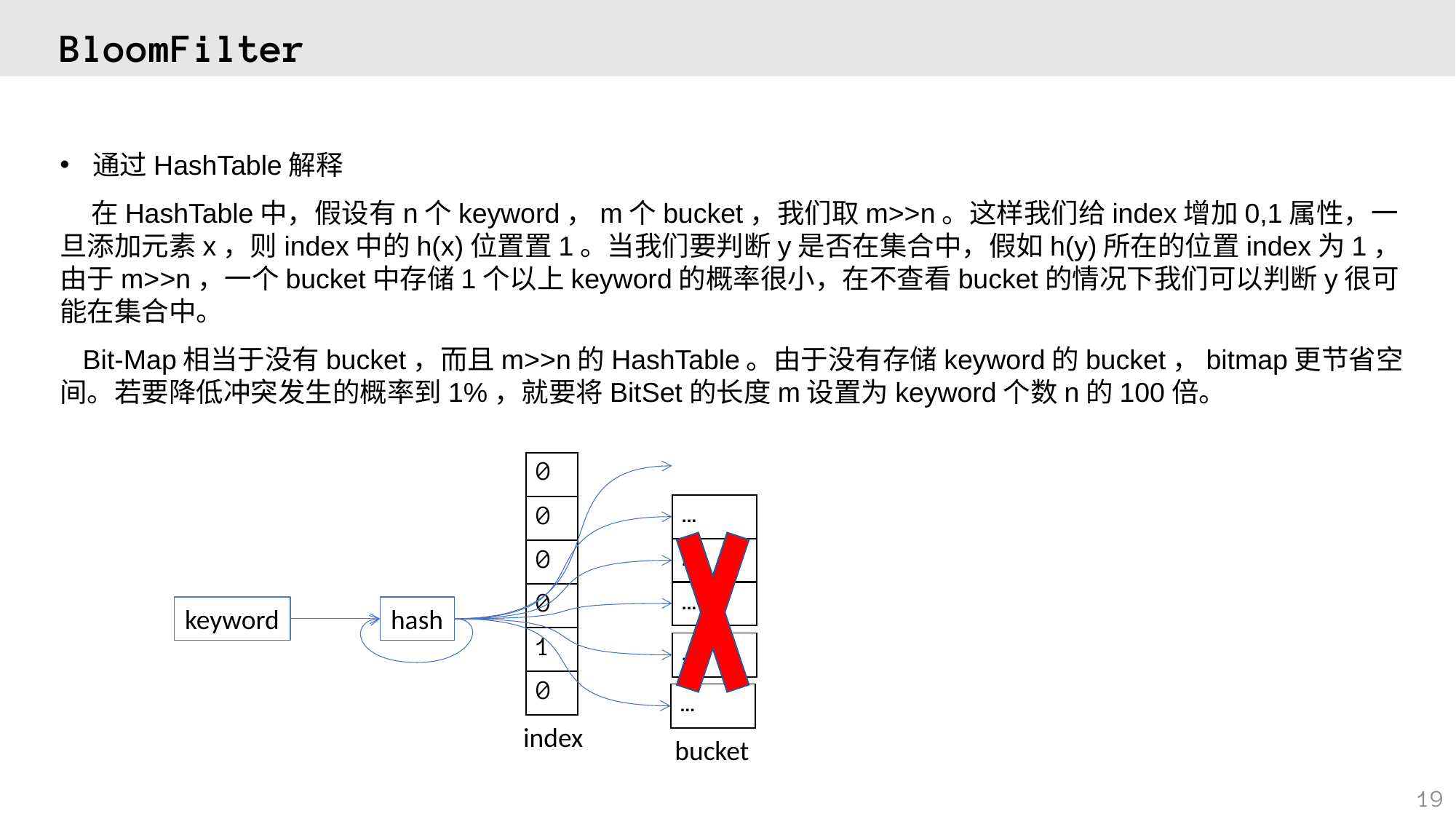

# BloomFilter

通过HashTable解释
    在HashTable中，假设有n个keyword，m个bucket，我们取m>>n。这样我们给index增加0,1属性，一旦添加元素x，则index中的h(x)位置置1。当我们要判断y是否在集合中，假如h(y)所在的位置index为1，由于m>>n，一个bucket中存储1个以上keyword的概率很小，在不查看bucket的情况下我们可以判断y很可能在集合中。
   Bit-Map相当于没有bucket，而且m>>n的HashTable。由于没有存储keyword的bucket，bitmap更节省空间。若要降低冲突发生的概率到1%，就要将BitSet的长度m设置为keyword个数n的100倍。

| 0 |
| --- |
| 0 |
| 0 |
| 0 |
| 1 |
| 0 |

| … |
| --- |
| … |
| --- |
| … |
| --- |
keyword
hash
| … |
| --- |
| … |
| --- |
index
bucket
19